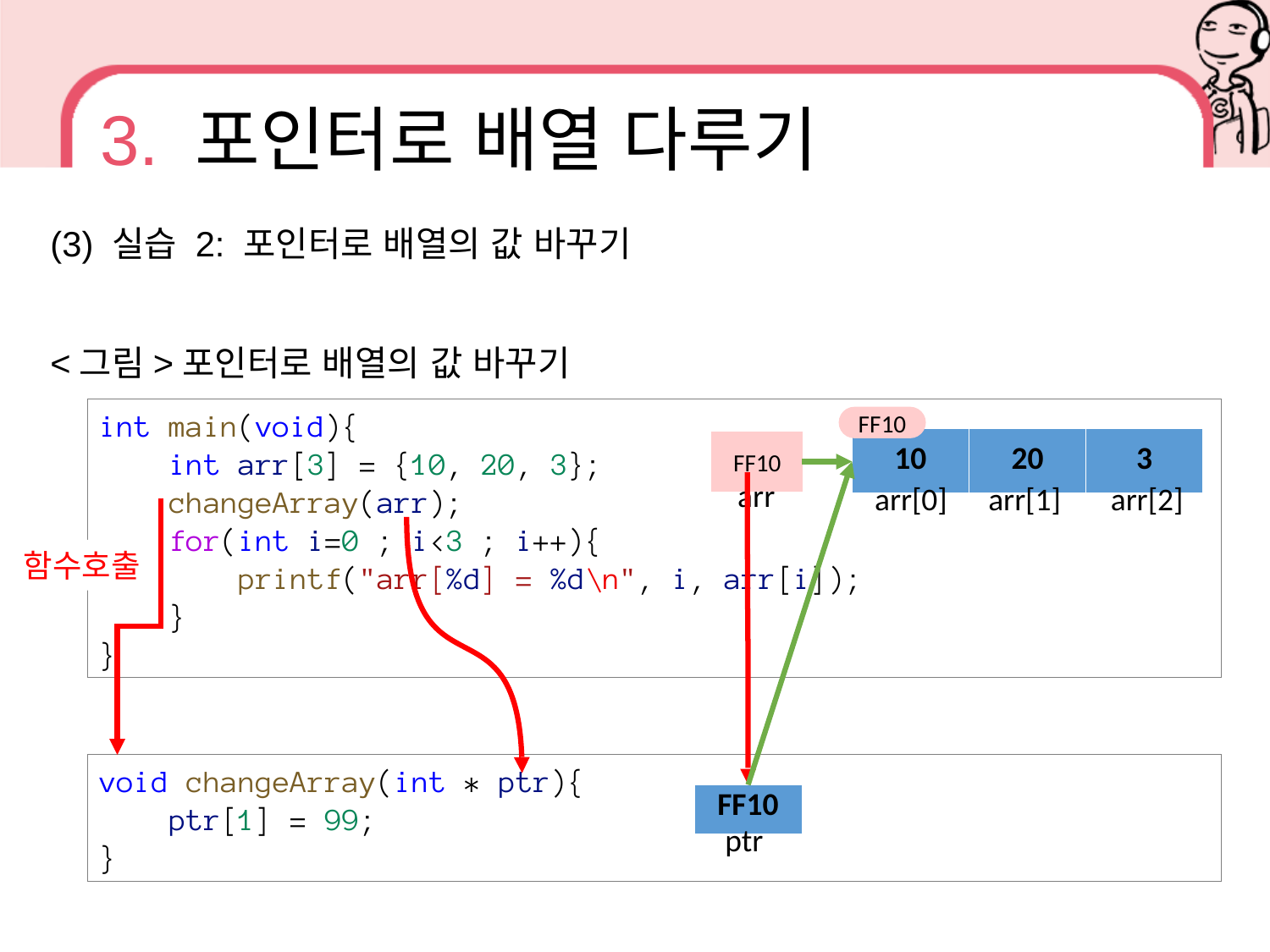

# 3. 포인터로 배열 다루기
(3) 실습 2: 포인터로 배열의 값 바꾸기

<그림>포인터로 배열의 값 바꾸기
int main(void){
    int arr[3] = {10, 20, 3};
    changeArray(arr);
    for(int i=0 ; i<3 ; i++){
        printf("arr[%d] = %d\n", i, arr[i]);
    }
}
FF10
| 10 | 20 | 3 |
| --- | --- | --- |
FF10
arr
arr[0]
arr[1]
arr[2]
함수호출
void changeArray(int * ptr){
    ptr[1] = 99;
}
| FF10 |
| --- |
ptr